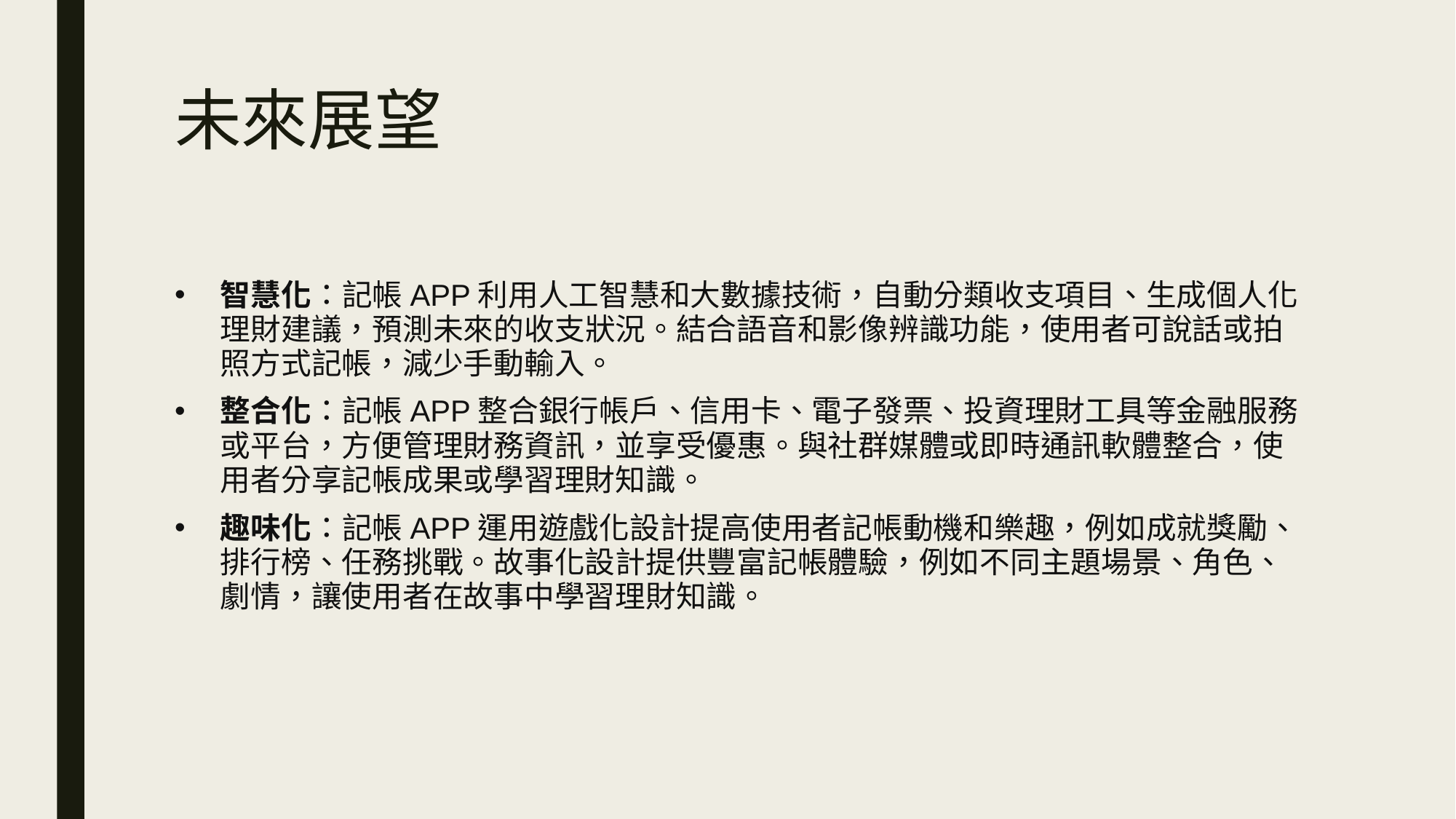

# 未來展望
智慧化：記帳APP利用人工智慧和大數據技術，自動分類收支項目、生成個人化理財建議，預測未來的收支狀況。結合語音和影像辨識功能，使用者可說話或拍照方式記帳，減少手動輸入。
整合化：記帳APP整合銀行帳戶、信用卡、電子發票、投資理財工具等金融服務或平台，方便管理財務資訊，並享受優惠。與社群媒體或即時通訊軟體整合，使用者分享記帳成果或學習理財知識。
趣味化：記帳APP運用遊戲化設計提高使用者記帳動機和樂趣，例如成就獎勵、排行榜、任務挑戰。故事化設計提供豐富記帳體驗，例如不同主題場景、角色、劇情，讓使用者在故事中學習理財知識。